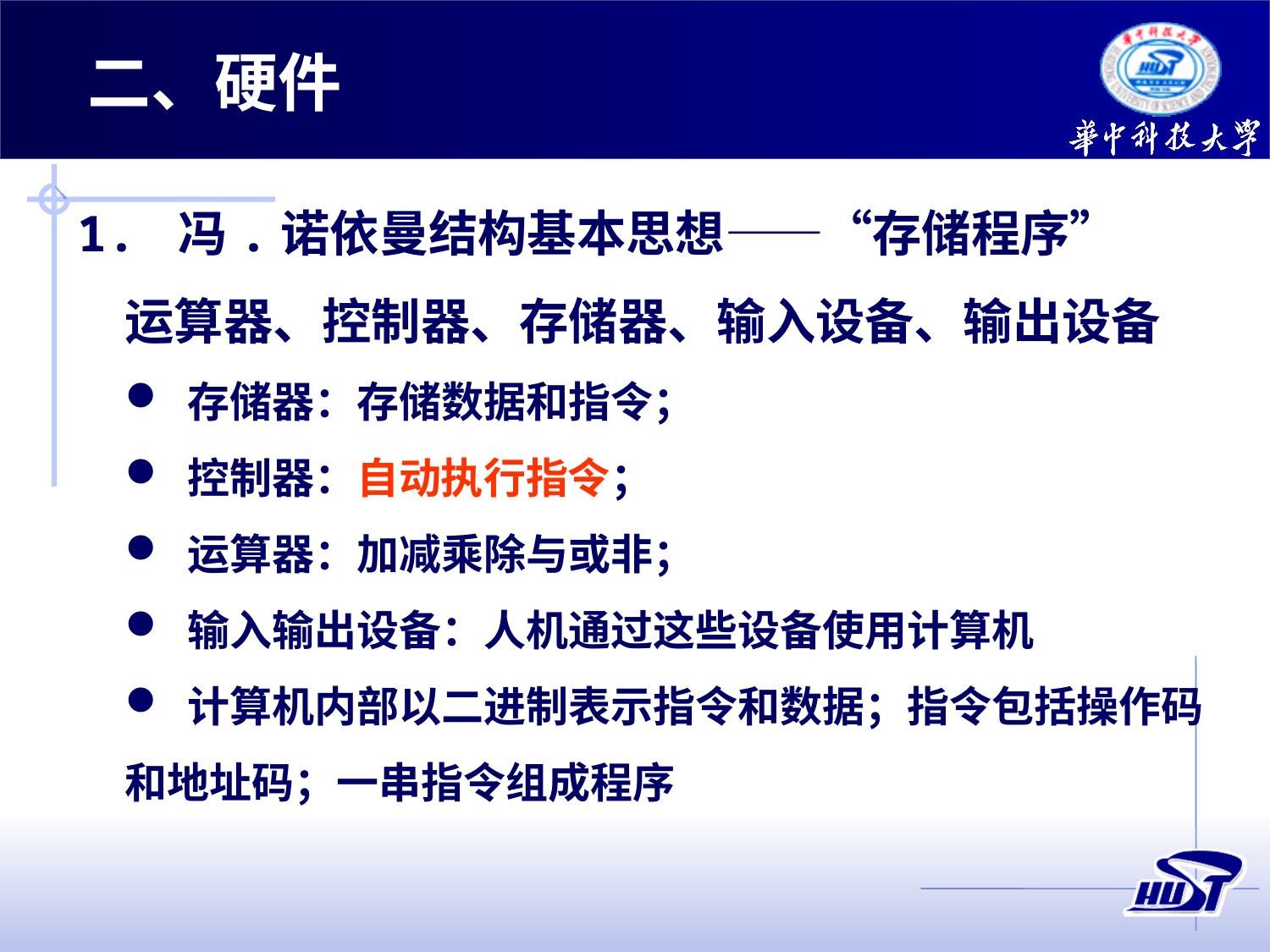

二、硬件
1. 冯.诺依曼结构基本思想——“存储程序”
运算器、控制器、存储器、输入设备、输出设备
 存储器：存储数据和指令；
 控制器：自动执行指令；
 运算器：加减乘除与或非；
 输入输出设备：人机通过这些设备使用计算机
 计算机内部以二进制表示指令和数据；指令包括操作码和地址码；一串指令组成程序